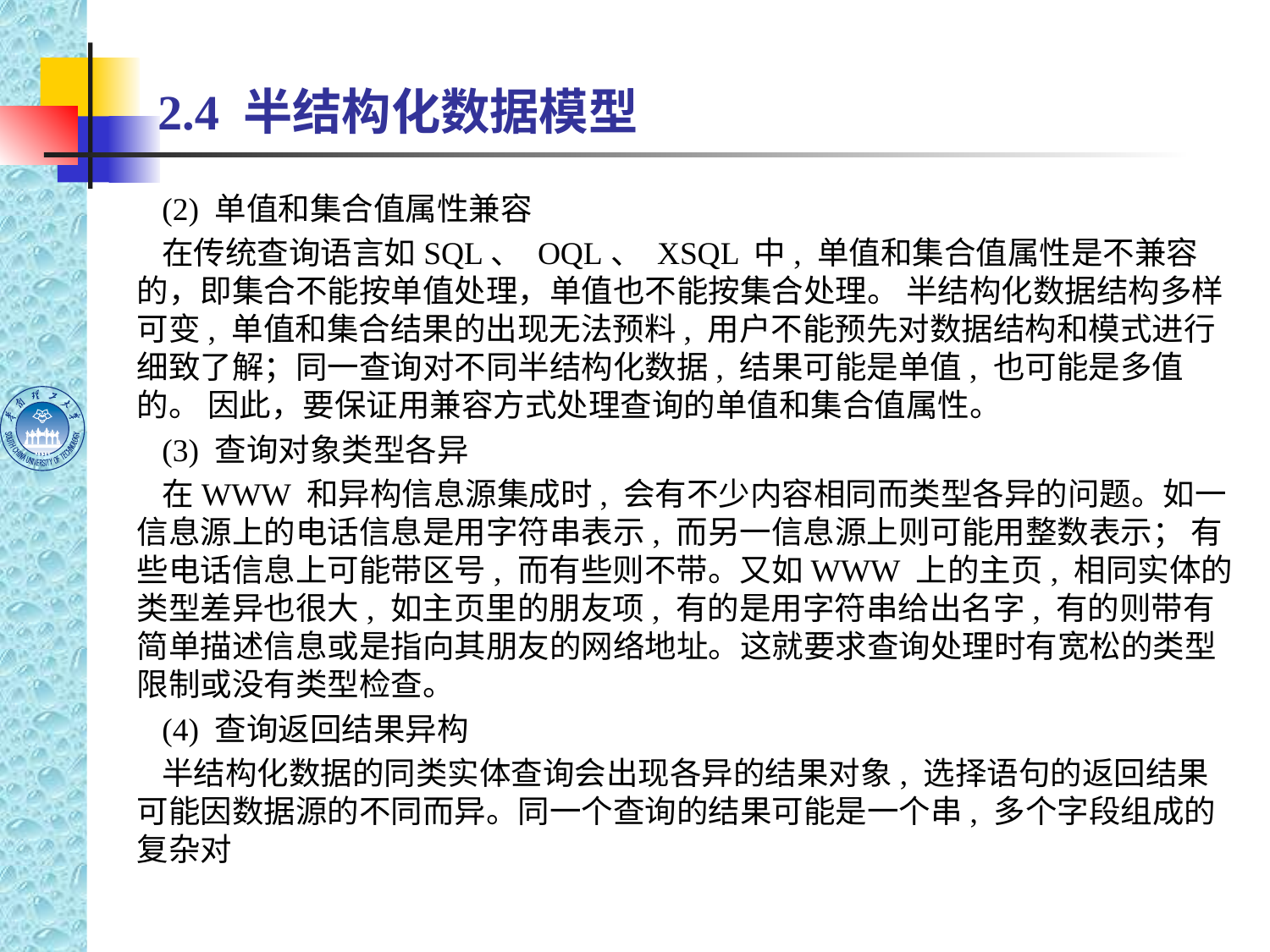

# 2.4 半结构化数据模型
(2) 单值和集合值属性兼容
在传统查询语言如SQL、 OQL、 XSQL 中, 单值和集合值属性是不兼容的，即集合不能按单值处理，单值也不能按集合处理。 半结构化数据结构多样可变, 单值和集合结果的出现无法预料, 用户不能预先对数据结构和模式进行细致了解；同一查询对不同半结构化数据, 结果可能是单值, 也可能是多值的。 因此，要保证用兼容方式处理查询的单值和集合值属性。
(3) 查询对象类型各异
在WWW 和异构信息源集成时, 会有不少内容相同而类型各异的问题。如一信息源上的电话信息是用字符串表示, 而另一信息源上则可能用整数表示； 有些电话信息上可能带区号, 而有些则不带。又如WWW 上的主页, 相同实体的类型差异也很大, 如主页里的朋友项, 有的是用字符串给出名字, 有的则带有简单描述信息或是指向其朋友的网络地址。这就要求查询处理时有宽松的类型限制或没有类型检查。
(4) 查询返回结果异构
半结构化数据的同类实体查询会出现各异的结果对象, 选择语句的返回结果可能因数据源的不同而异。同一个查询的结果可能是一个串, 多个字段组成的复杂对